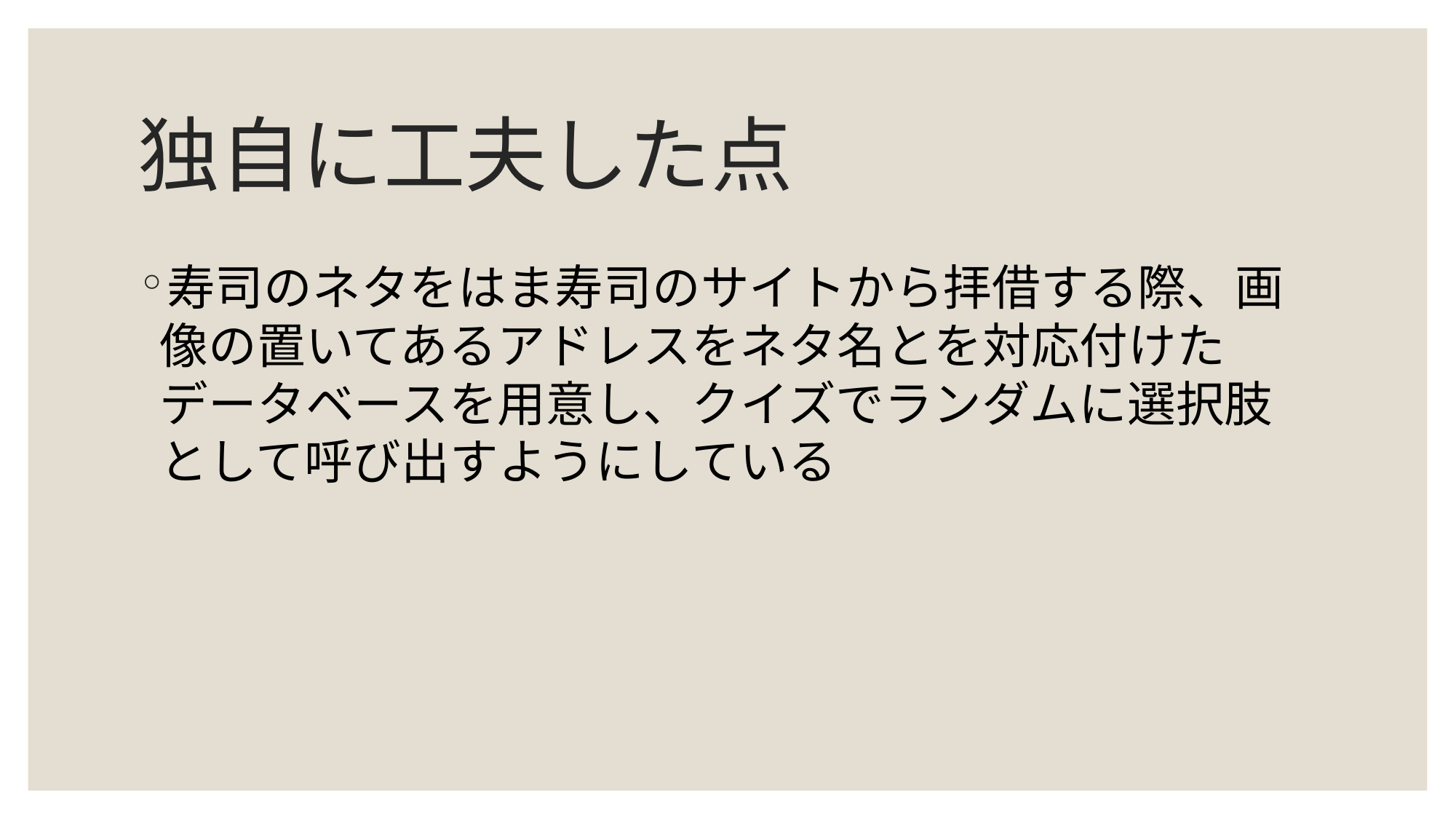

# 独自に工夫した点
寿司のネタをはま寿司のサイトから拝借する際、画像の置いてあるアドレスをネタ名とを対応付けたデータベースを用意し、クイズでランダムに選択肢として呼び出すようにしている